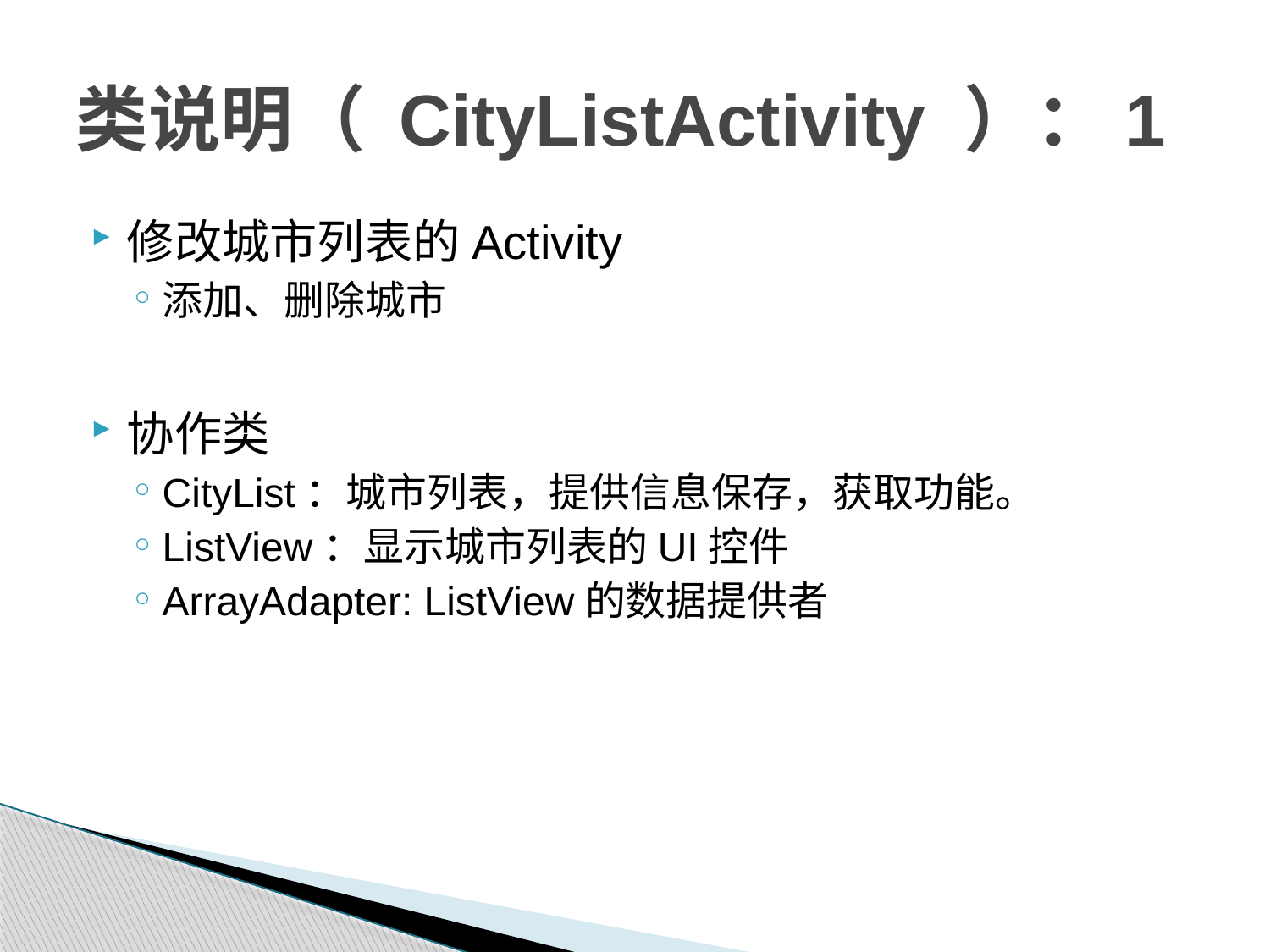

# 类说明（ CityListActivity ）：1
修改城市列表的Activity
添加、删除城市

协作类
CityList：城市列表，提供信息保存，获取功能。
ListView：显示城市列表的UI控件
ArrayAdapter: ListView的数据提供者